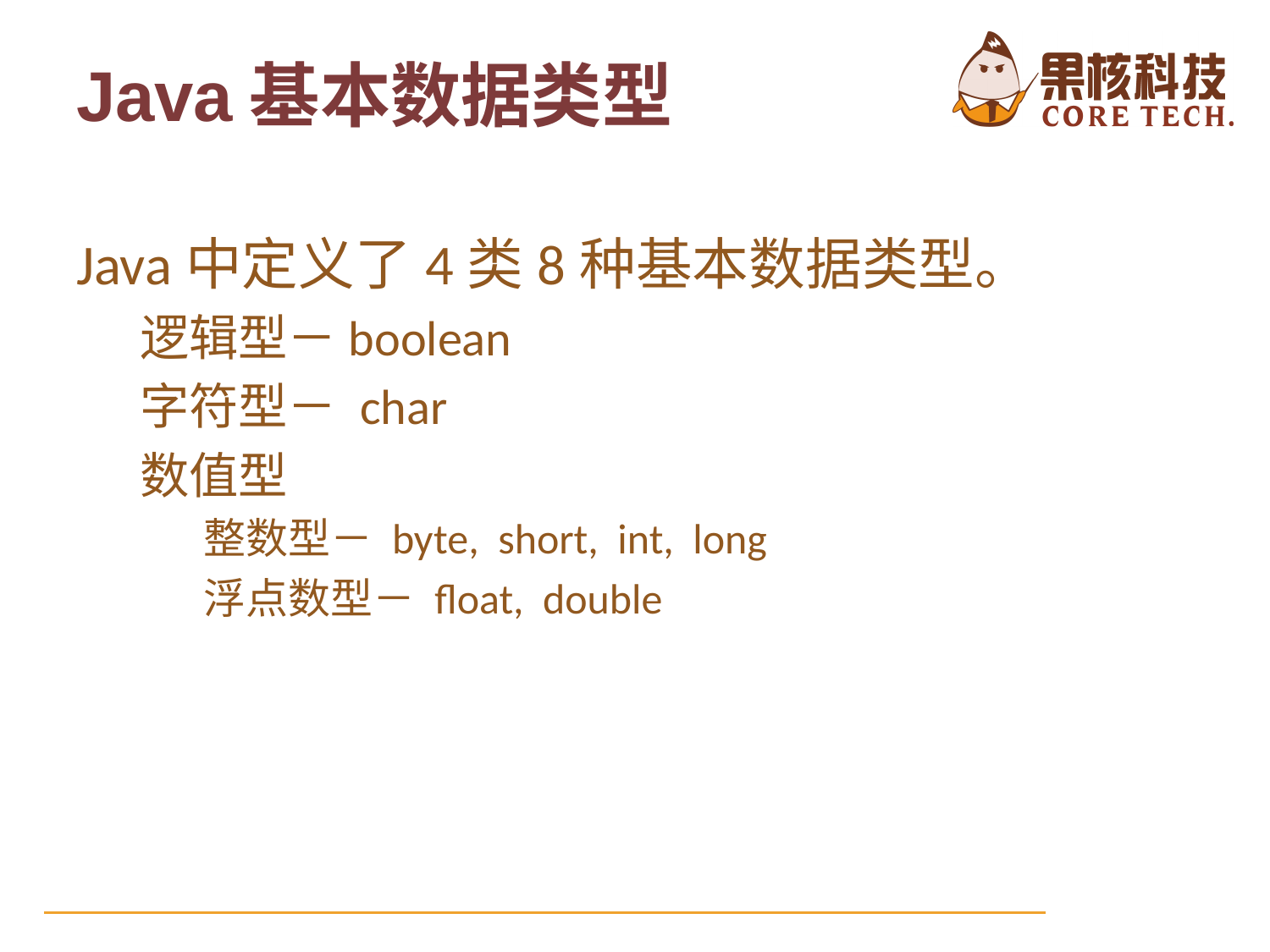

# Java基本数据类型
Java中定义了4类8种基本数据类型。
逻辑型－boolean
字符型－ char
数值型
整数型－ byte,  short,  int,  long
浮点数型－ float,  double